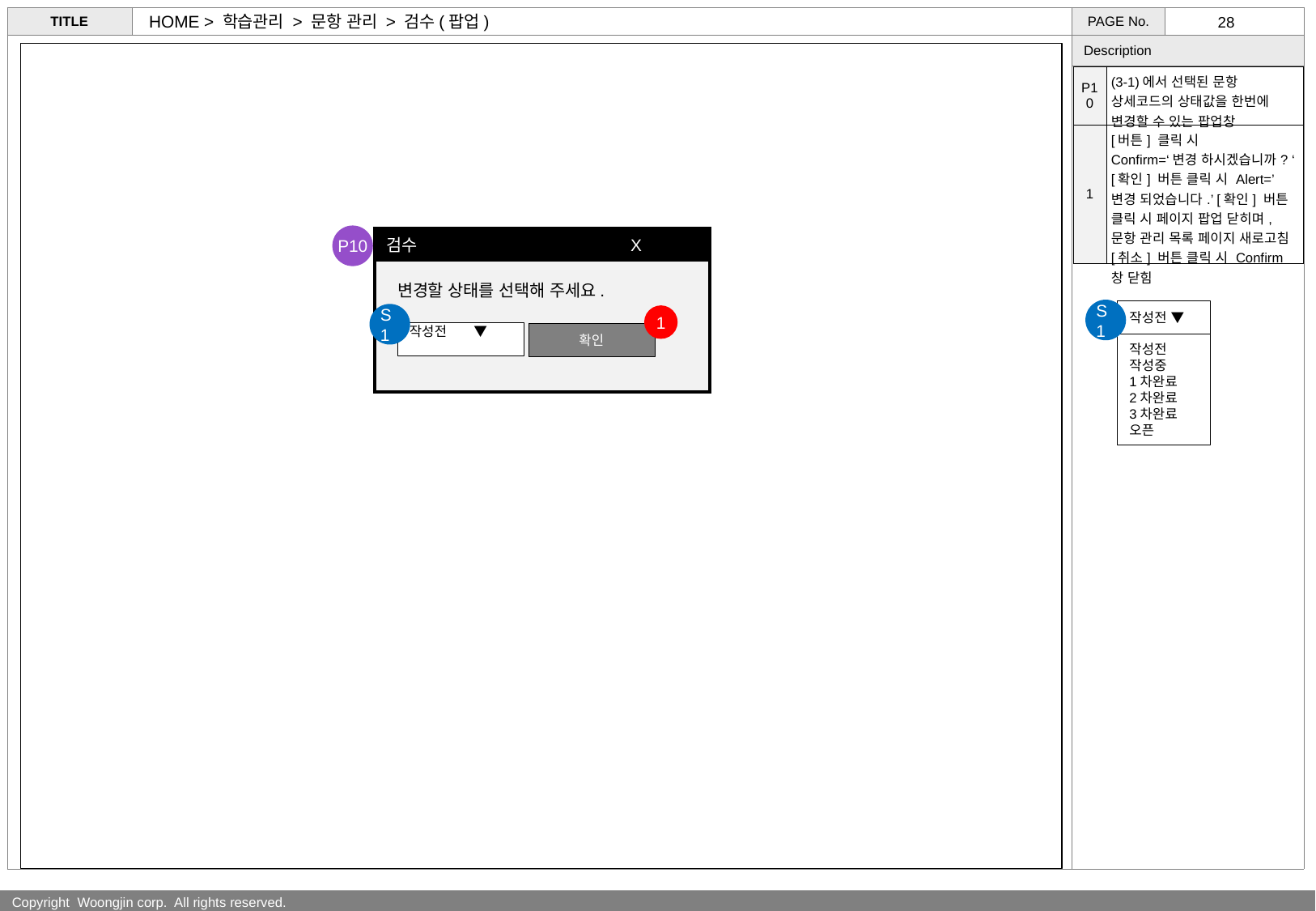

HOME > 학습관리 > 문항 관리 > 검수(팝업)
| P10 | (3-1)에서 선택된 문항 상세코드의 상태값을 한번에 변경할 수 있는 팝업창 |
| --- | --- |
| 1 | [버튼] 클릭 시 Confirm=‘변경 하시겠습니까? ‘ [확인] 버튼 클릭 시 Alert=’변경 되었습니다.’ [확인] 버튼 클릭 시 페이지 팝업 닫히며, 문항 관리 목록 페이지 새로고침 [취소] 버튼 클릭 시 Confirm 창 닫힘 |
P10
검수                                             X
|  |
| --- |
변경할 상태를 선택해 주세요.
S1
작성전 ▼
S1
1
작성전       ▼
확인
작성전
작성중
1차완료
2차완료
3차완료
오픈